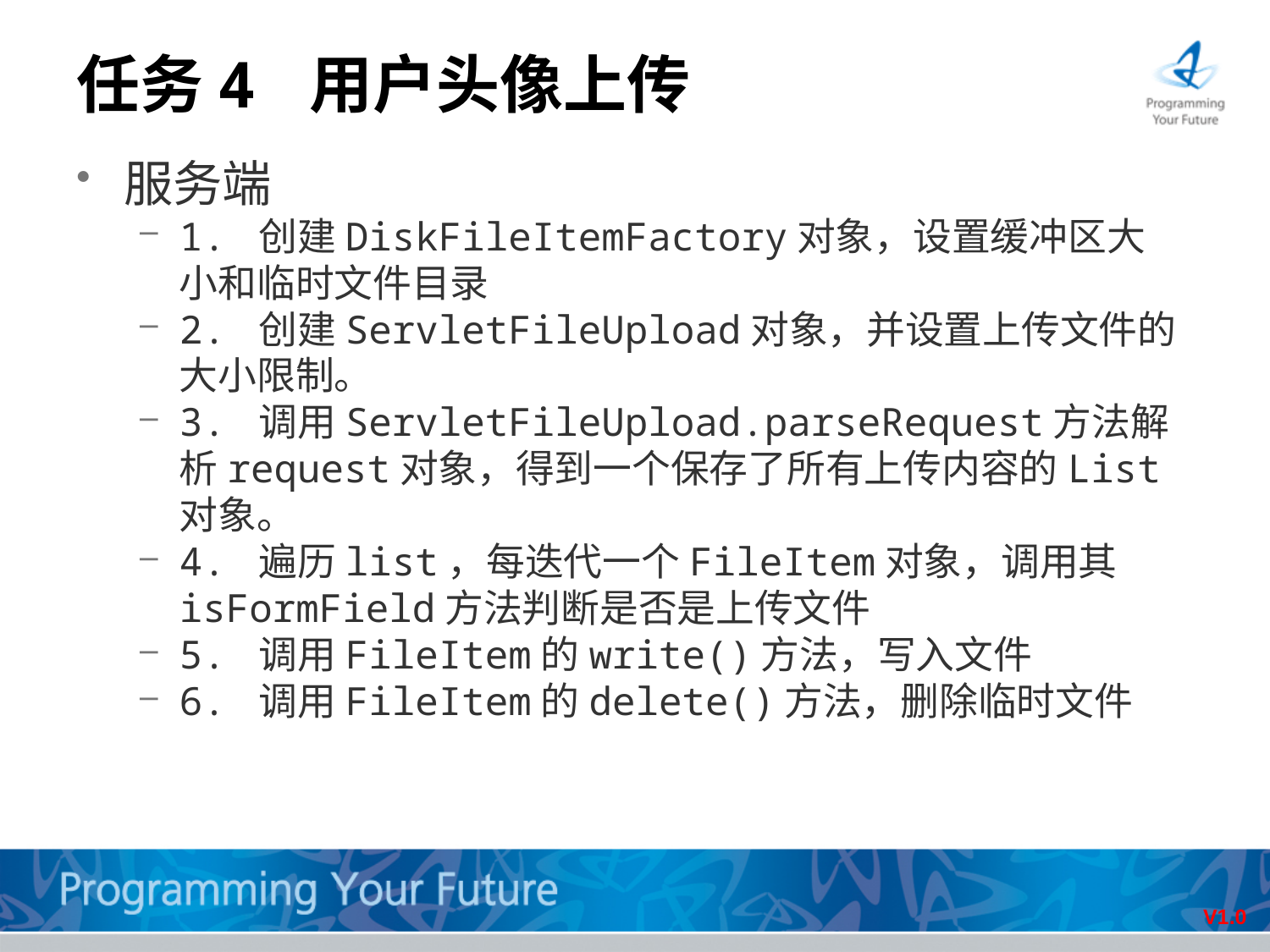

# 任务4 用户头像上传
服务端
1. 创建DiskFileItemFactory对象，设置缓冲区大小和临时文件目录
2. 创建ServletFileUpload对象，并设置上传文件的大小限制。
3. 调用ServletFileUpload.parseRequest方法解析request对象，得到一个保存了所有上传内容的List对象。
4. 遍历list，每迭代一个FileItem对象，调用其isFormField方法判断是否是上传文件
5. 调用FileItem的write()方法，写入文件
6. 调用FileItem的delete()方法，删除临时文件